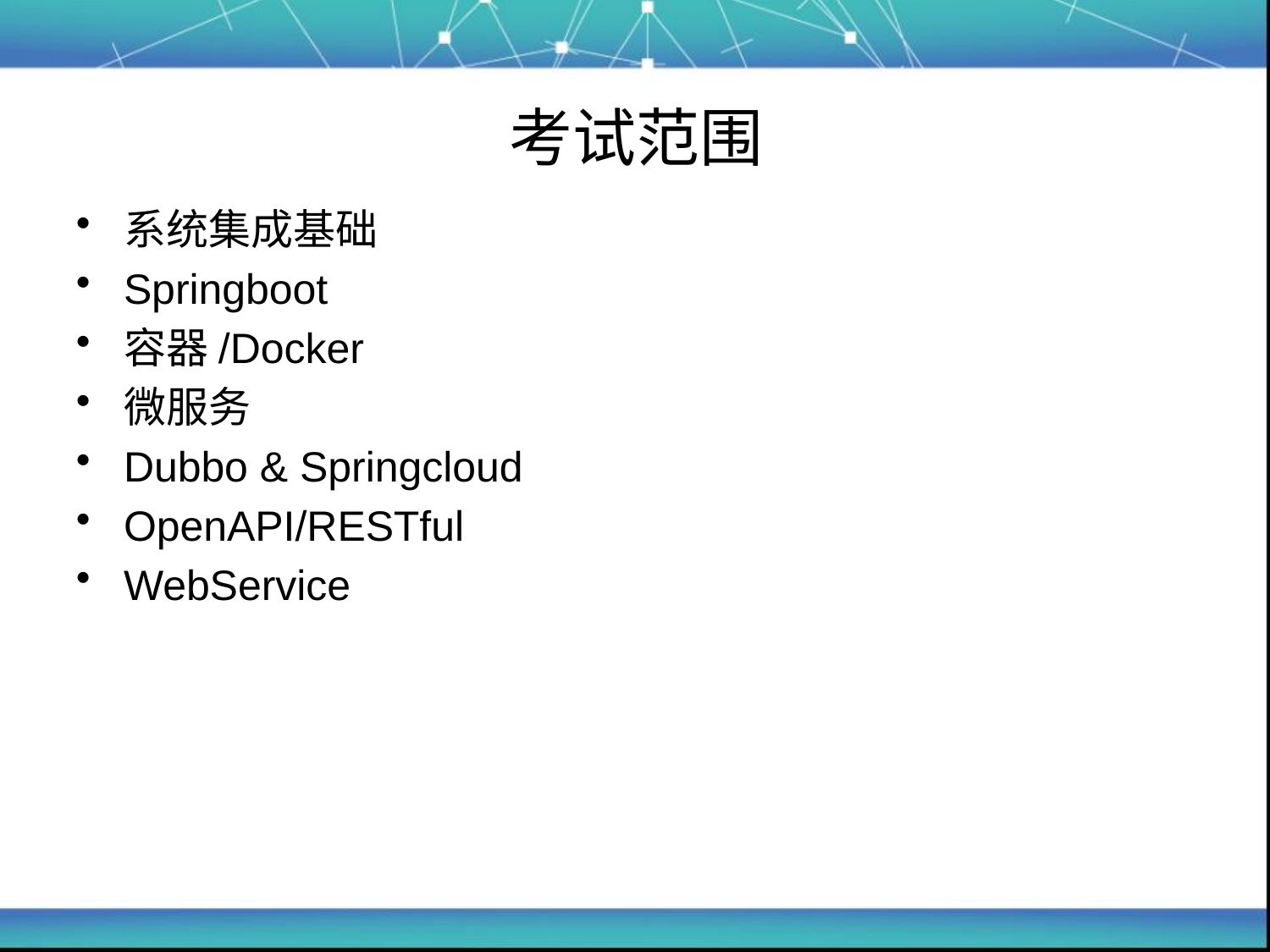

# 考试范围
系统集成基础
Springboot
容器/Docker
微服务
Dubbo & Springcloud
OpenAPI/RESTful
WebService